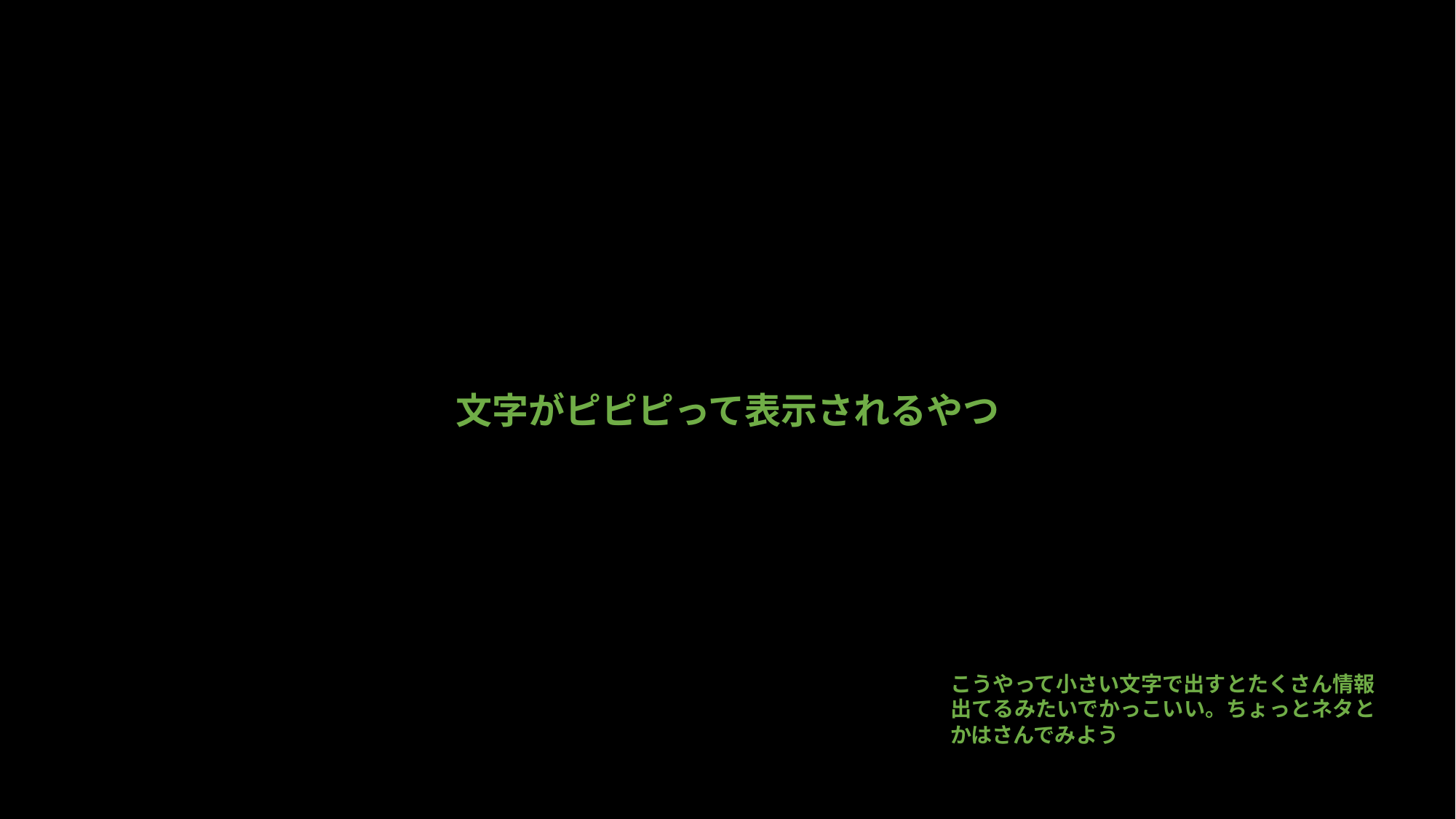

文字がピピピって表示されるやつ
こうやって小さい文字で出すとたくさん情報
出てるみたいでかっこいい。ちょっとネタと
かはさんでみよう